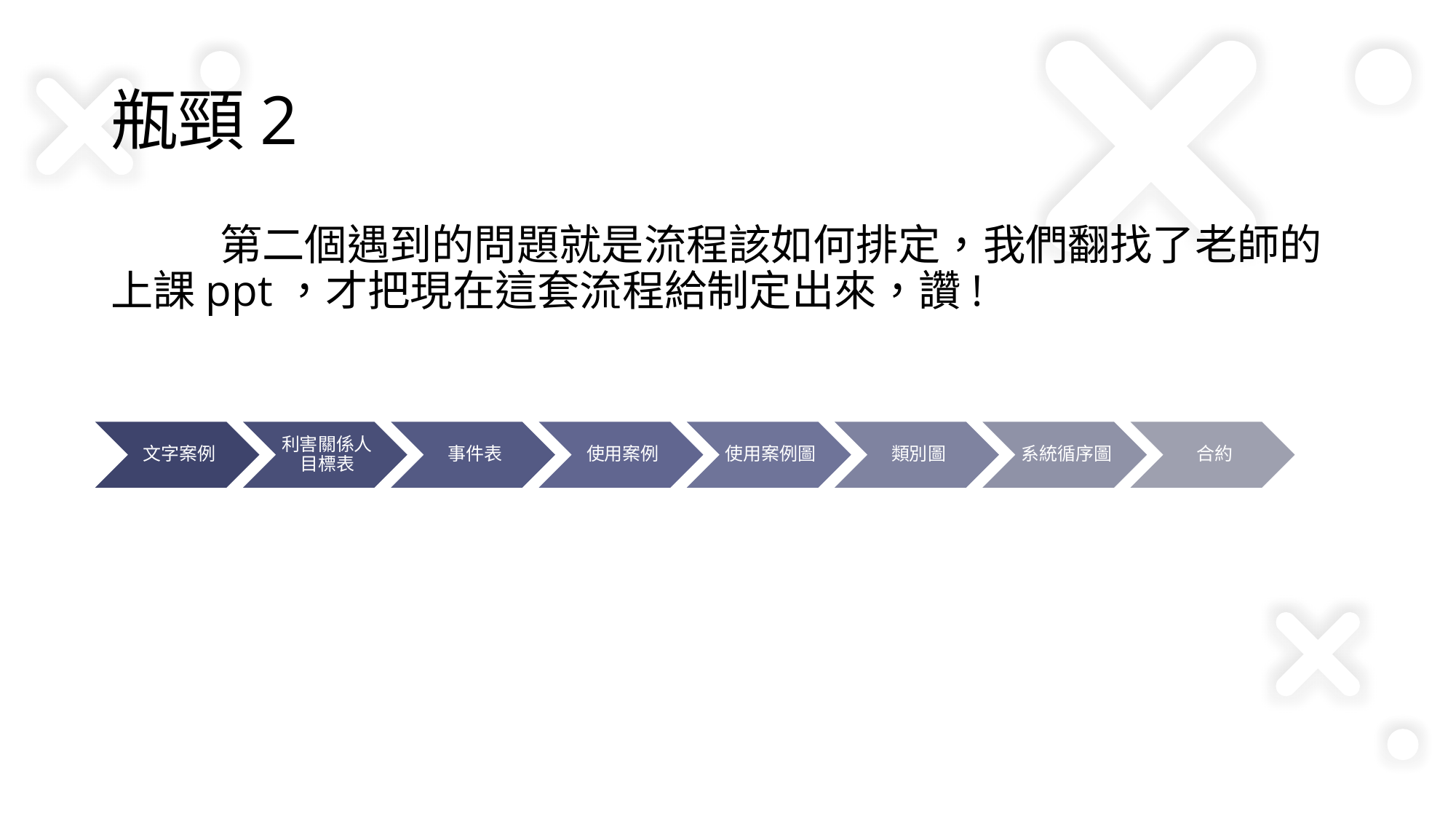

# 瓶頸2
文字案例
利害關係人目標表
事件表
使用案例
使用案例圖
類別圖
系統循序圖
合約
	第二個遇到的問題就是流程該如何排定，我們翻找了老師的上課ppt，才把現在這套流程給制定出來，讚!